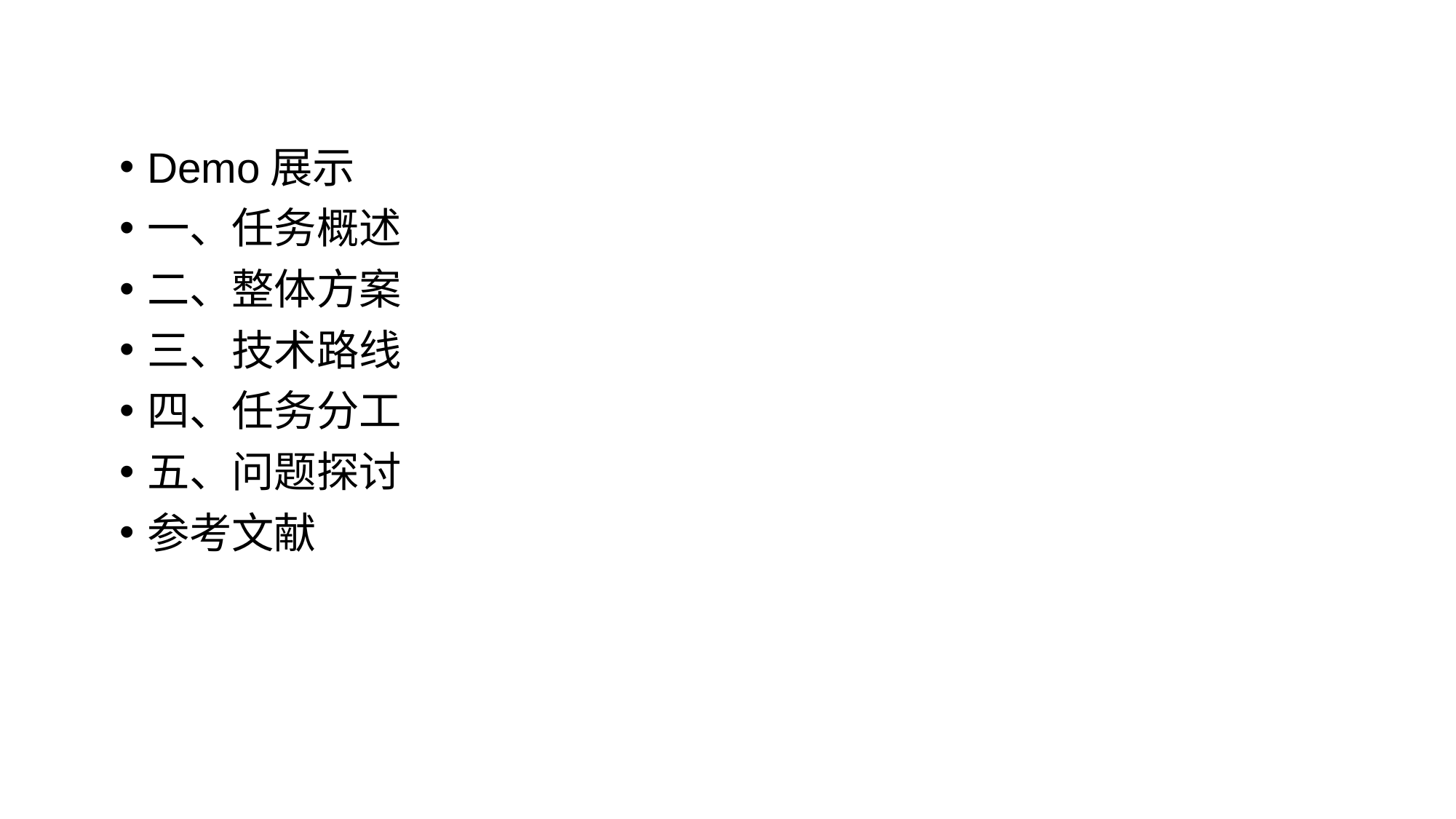

Demo展示
一、任务概述
二、整体方案
三、技术路线
四、任务分工
五、问题探讨
参考文献